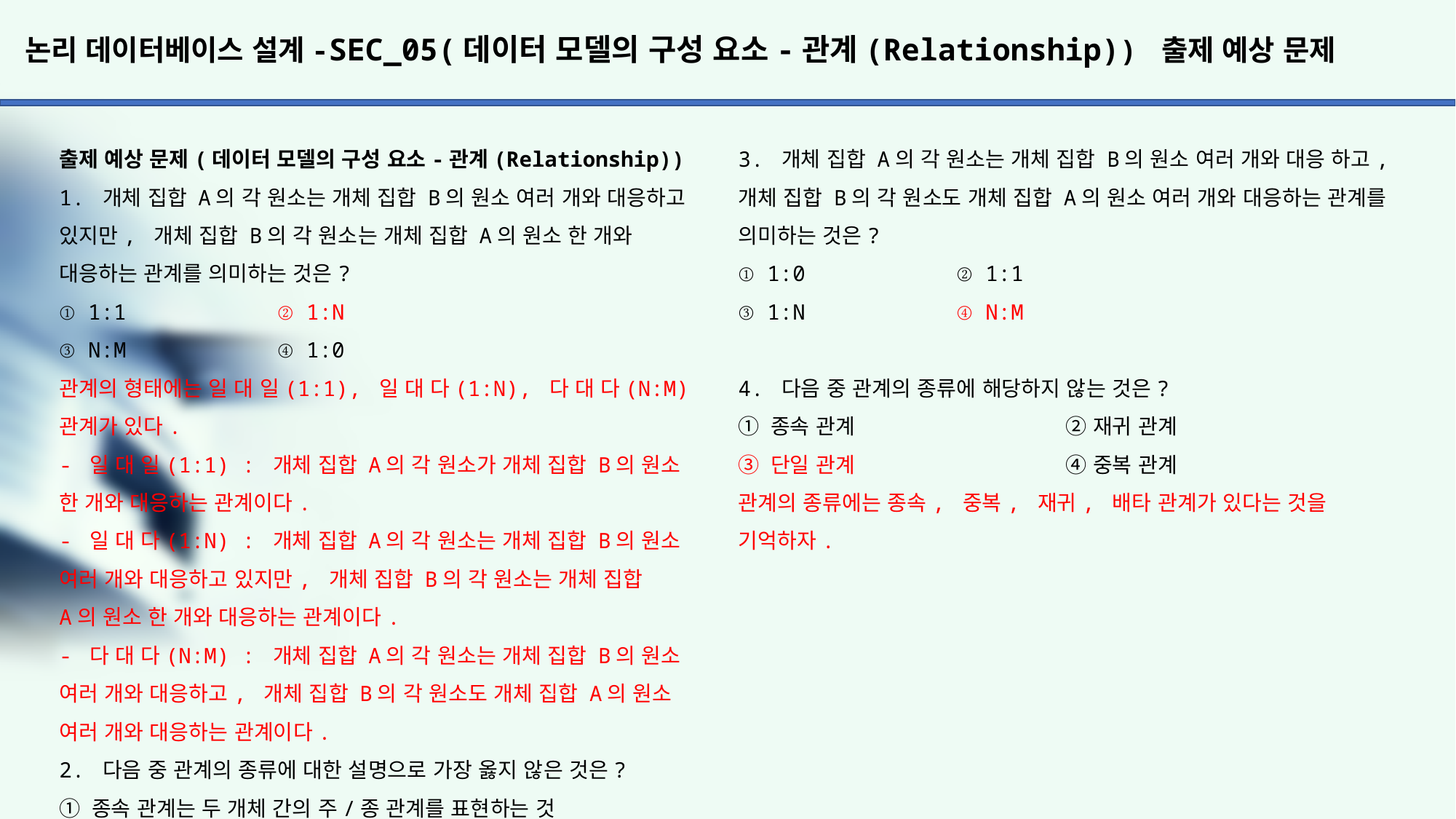

# 논리 데이터베이스 설계-SEC_05(데이터 모델의 구성 요소-관계(Relationship)) 출제 예상 문제
출제 예상 문제(데이터 모델의 구성 요소-관계(Relationship))
1. 개체 집합 A의 각 원소는 개체 집합 B의 원소 여러 개와 대응하고 있지만, 개체 집합 B의 각 원소는 개체 집합 A의 원소 한 개와 대응하는 관계를 의미하는 것은?
① 1:1		② 1:N
③ N:M		④ 1:0
관계의 형태에는 일 대 일(1:1), 일 대 다(1:N), 다 대 다(N:M)
관계가 있다.
- 일 대 일(1:1) : 개체 집합 A의 각 원소가 개체 집합 B의 원소
한 개와 대응하는 관계이다.
- 일 대 다(1:N) : 개체 집합 A의 각 원소는 개체 집합 B의 원소
여러 개와 대응하고 있지만, 개체 집합 B의 각 원소는 개체 집합
A의 원소 한 개와 대응하는 관계이다.
- 다 대 다(N:M) : 개체 집합 A의 각 원소는 개체 집합 B의 원소
여러 개와 대응하고, 개체 집합 B의 각 원소도 개체 집합 A의 원소 여러 개와 대응하는 관계이다.
2. 다음 중 관계의 종류에 대한 설명으로 가장 옳지 않은 것은?
① 종속 관계는 두 개체 간의 주/종 관계를 표현하는 것
② 배타 관계는 개체가 둘 이상의 다른 개체의 합집합 또는
교집합과 관계를 갖는 것이다.
③ 중복 관계는 두 개체들 간에 두 번 이상의 종속 관계가
발생하는 것이다.
④ 재귀 관계는 하나의 개체가 여러 개체와 관계를 갖는 것이다.
관계는 처리하는 업무 형태에 따라 종속 관계, 중복 관계, 재귀
관계, 배타 관계 등이 있다.
종속 관계(Dependent Relationship) : 두 개체 사이의 주,종 관계
를 표현하는 것으로, 식별 관계와 비식별 관계가 있다.
중복 관계(Redundant Relationship) : 두 개체 사이에 2번 이상의
종속 관계가 발생하는 관계이다.(사용하지 말 것)
재귀 관계(Recursive Relationship) : 개체가 자기 자신과 관계를
갖는 것으로, 순환 관계라고도 한다.
배타 관계(Exclusive Relationship)
  - 개체의 속성이나 구분자를 기준으로 개체의 특성을 분할하는
    관계로, 배타 AND 관계와 배타 OR 관계로 구분한다.
  - 배타 AND 관계는 하위 개체들 중 속성이나 구분자 조건에
    따라 하나의 개체만을 선택할 수 있고, 배타 OR 관계는
    하나 이상의 개체를 선택할 수 있다.
3. 개체 집합 A의 각 원소는 개체 집합 B의 원소 여러 개와 대응 하고, 개체 집합 B의 각 원소도 개체 집합 A의 원소 여러 개와 대응하는 관계를 의미하는 것은?
① 1:0		② 1:1
③ 1:N		④ N:M

4. 다음 중 관계의 종류에 해당하지 않는 것은?
① 종속 관계		② 재귀 관계
③ 단일 관계		④ 중복 관계
관계의 종류에는 종속, 중복, 재귀, 배타 관계가 있다는 것을
기억하자.